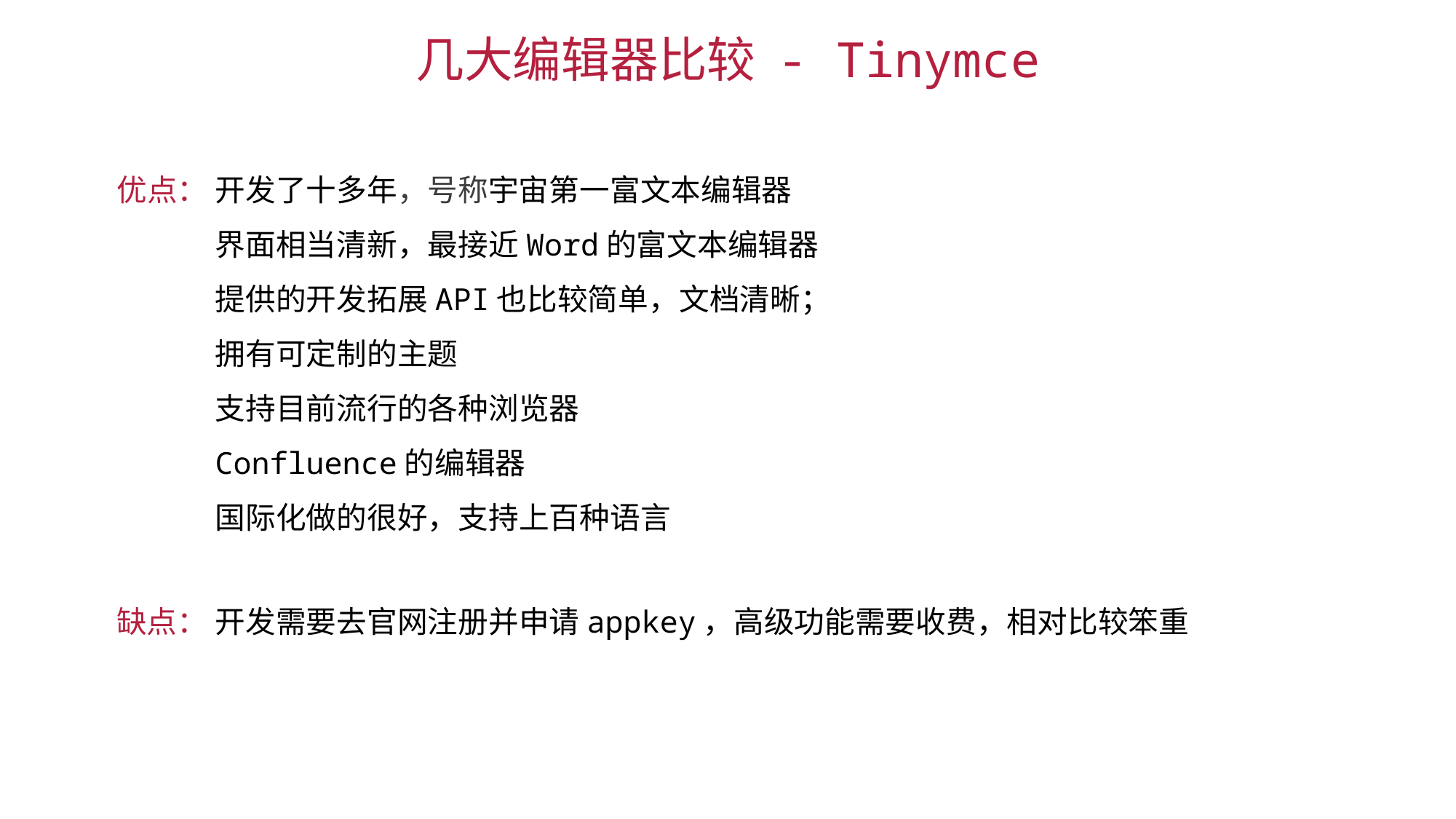

几大编辑器比较 - Tinymce
优点：
开发了十多年，号称宇宙第一富文本编辑器
界面相当清新，最接近Word的富文本编辑器
提供的开发拓展API也比较简单，文档清晰；
拥有可定制的主题
支持目前流行的各种浏览器
Confluence的编辑器
国际化做的很好，支持上百种语言

缺点：
开发需要去官网注册并申请appkey，高级功能需要收费，相对比较笨重